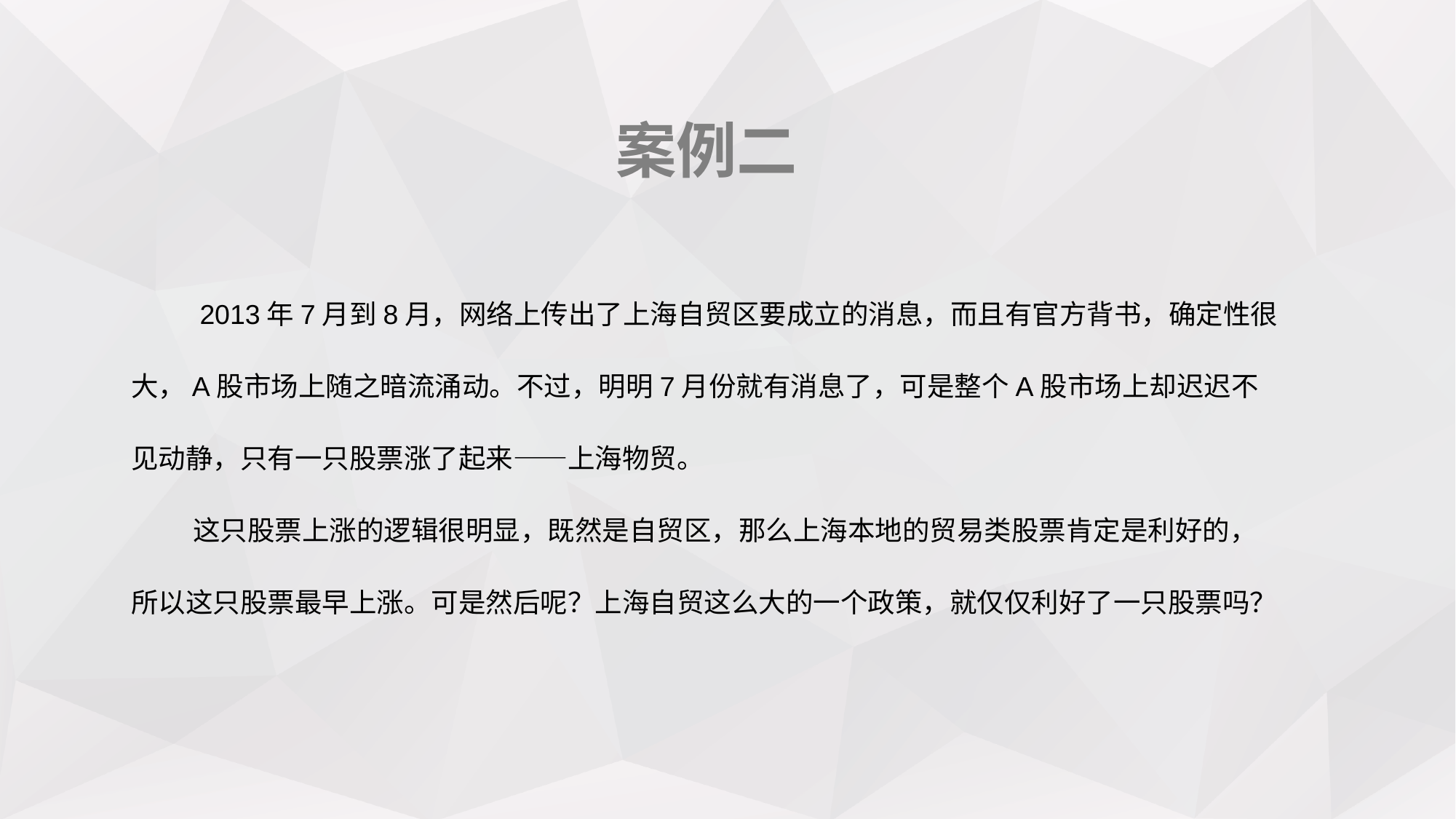

案例二
         2013年7月到8月，网络上传出了上海自贸区要成立的消息，而且有官方背书，确定性很大，A股市场上随之暗流涌动。不过，明明7月份就有消息了，可是整个A股市场上却迟迟不见动静，只有一只股票涨了起来——上海物贸。
         这只股票上涨的逻辑很明显，既然是自贸区，那么上海本地的贸易类股票肯定是利好的，所以这只股票最早上涨。可是然后呢？上海自贸这么大的一个政策，就仅仅利好了一只股票吗？